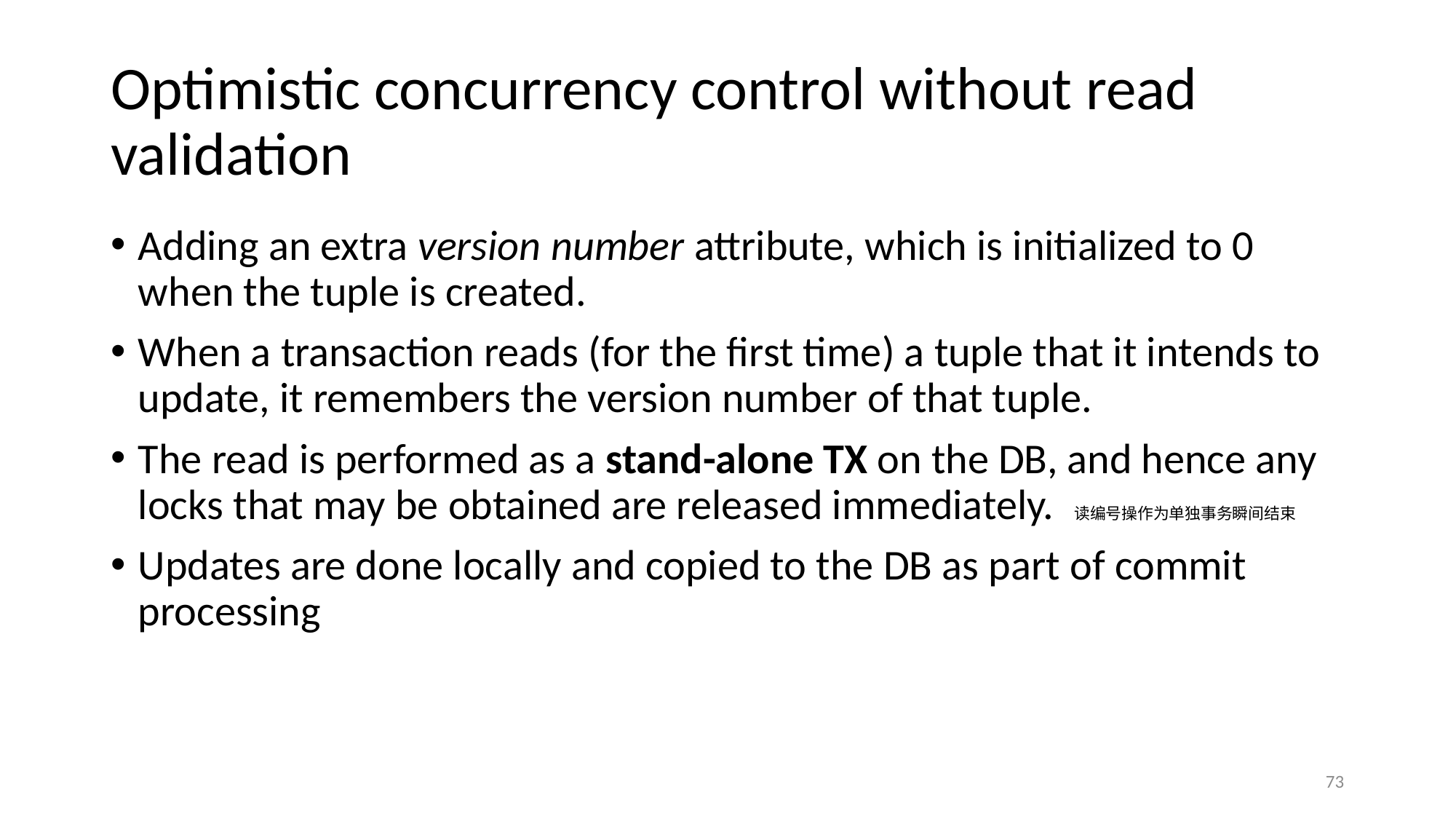

# Optimistic concurrency control without read validation
Adding an extra version number attribute, which is initialized to 0 when the tuple is created.
When a transaction reads (for the first time) a tuple that it intends to update, it remembers the version number of that tuple.
The read is performed as a stand-alone TX on the DB, and hence any locks that may be obtained are released immediately. 读编号操作为单独事务瞬间结束
Updates are done locally and copied to the DB as part of commit processing
73